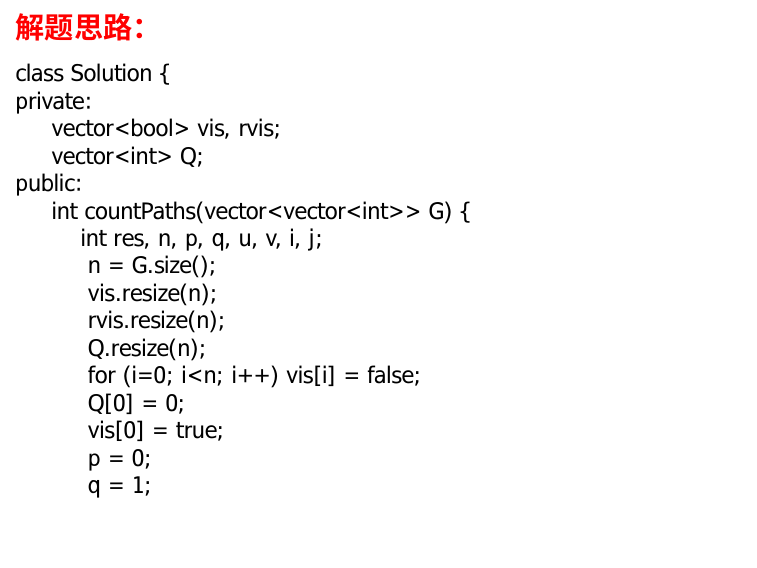

# 解题思路：
class Solution {
private:
     vector<bool> vis, rvis;
     vector<int> Q;
public:
     int countPaths(vector<vector<int>> G) {
         int res, n, p, q, u, v, i, j;
          n = G.size();
          vis.resize(n);
          rvis.resize(n);
          Q.resize(n);
          for (i=0; i<n; i++) vis[i] = false;
          Q[0] = 0;
          vis[0] = true;
          p = 0;
          q = 1;